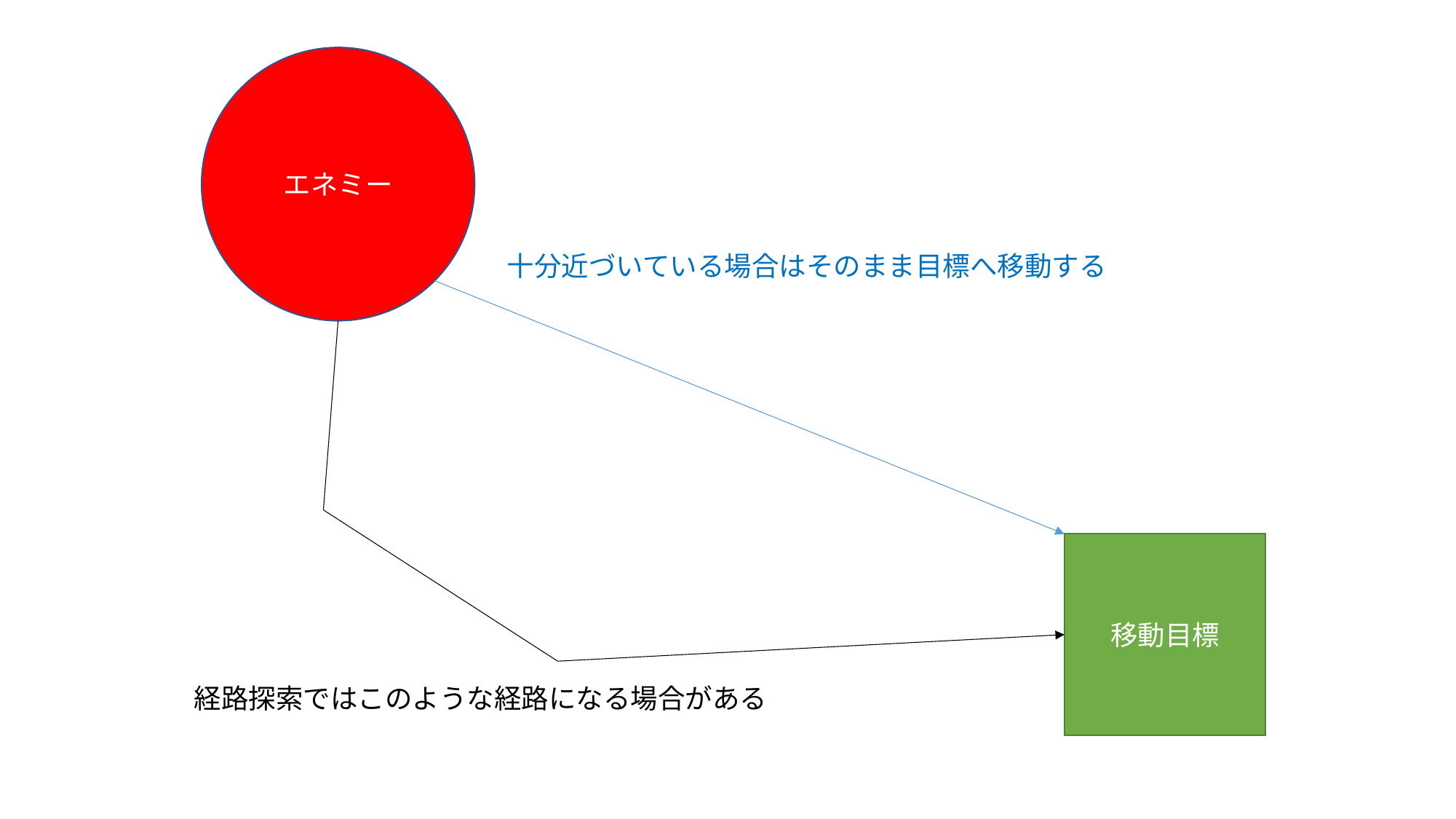

エネミー
十分近づいている場合はそのまま目標へ移動する
移動目標
経路探索ではこのような経路になる場合がある